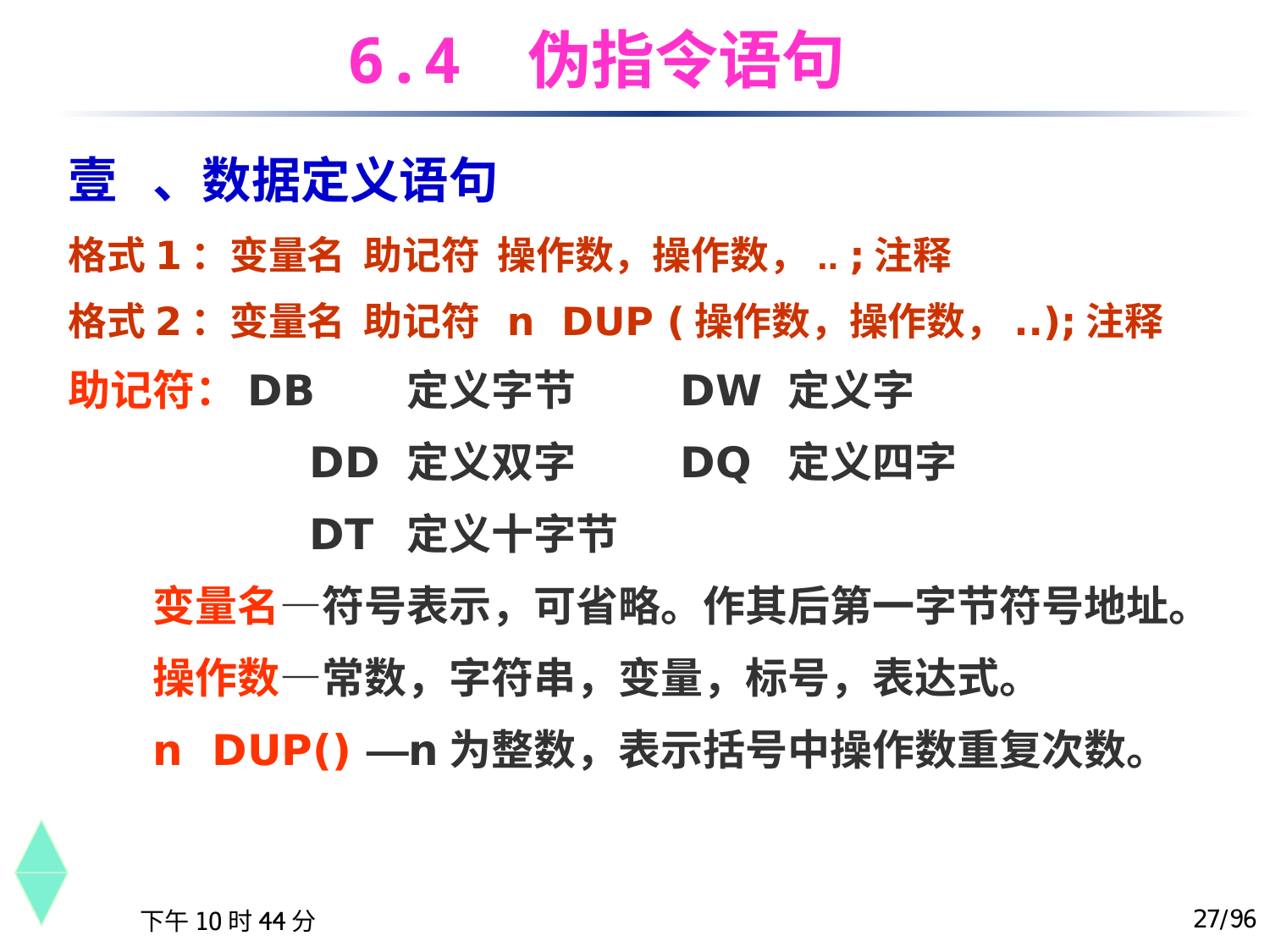

6.4	 伪指令语句
、数据定义语句
格式1：变量名  助记符  操作数，操作数，.. ;注释
格式2：变量名  助记符  n  DUP (操作数，操作数，..);注释
助记符：DB	定义字节	 DW	定义字
		  DD	定义双字	 DQ	定义四字
		  DT	定义十字节
	变量名—符号表示，可省略。作其后第一字节符号地址。
	操作数—常数，字符串，变量，标号，表达式。
	n  DUP() —n为整数，表示括号中操作数重复次数。
27/96
下午10时44分